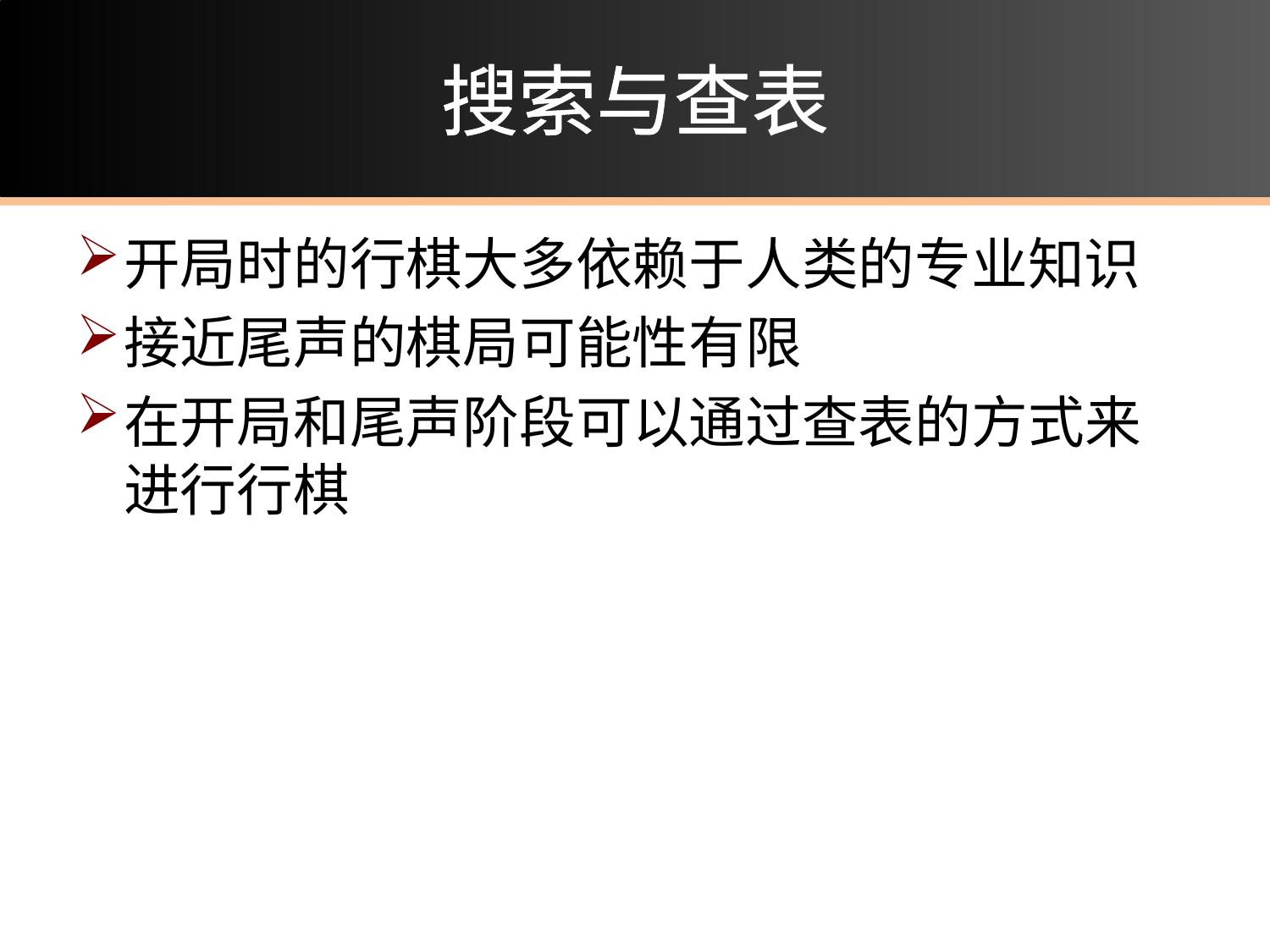

# 搜索与查表
开局时的行棋大多依赖于人类的专业知识
接近尾声的棋局可能性有限
在开局和尾声阶段可以通过查表的方式来进行行棋